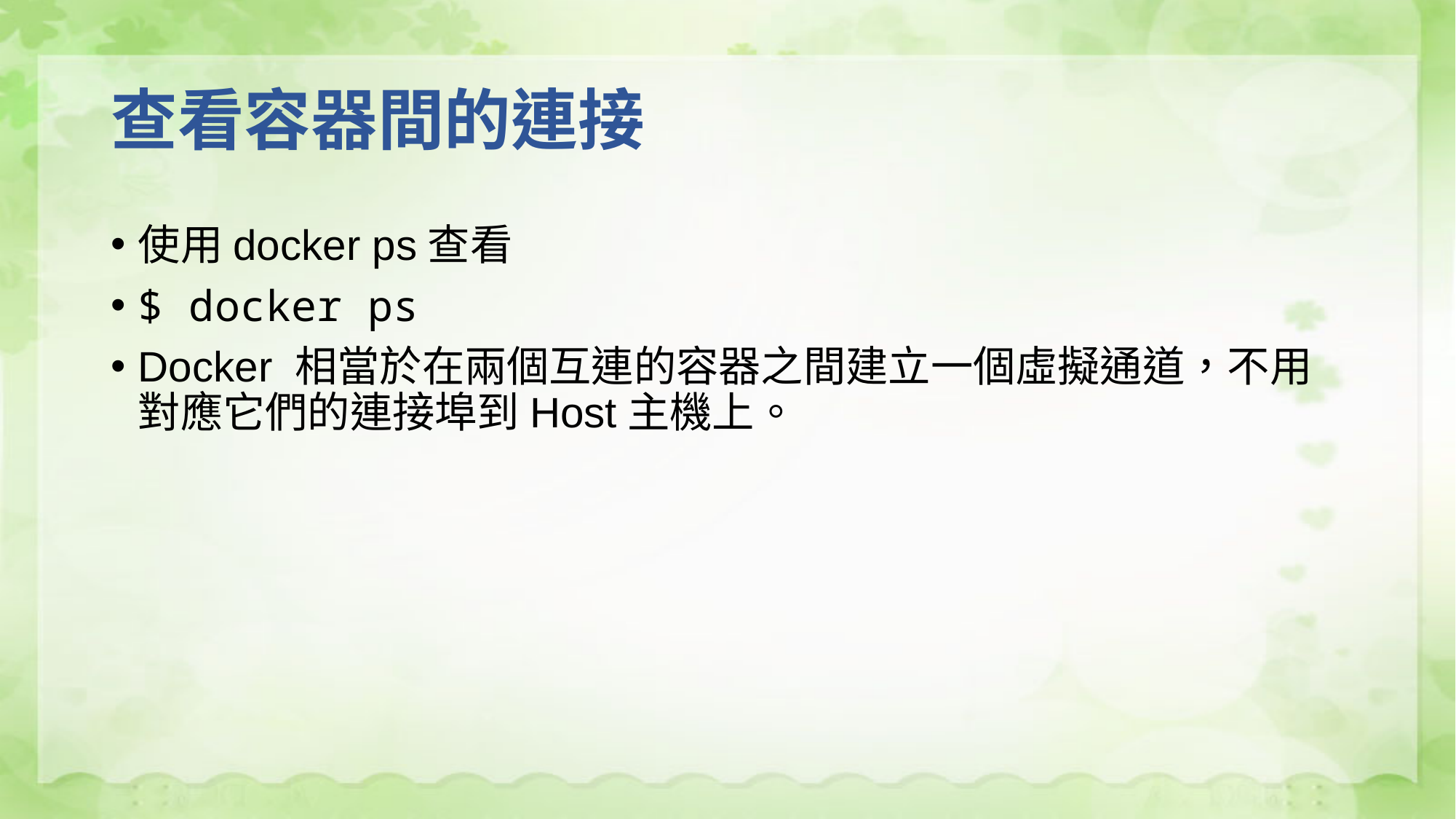

# 查看容器間的連接
使用docker ps查看
$ docker ps
Docker 相當於在兩個互連的容器之間建立一個虛擬通道，不用對應它們的連接埠到Host主機上。